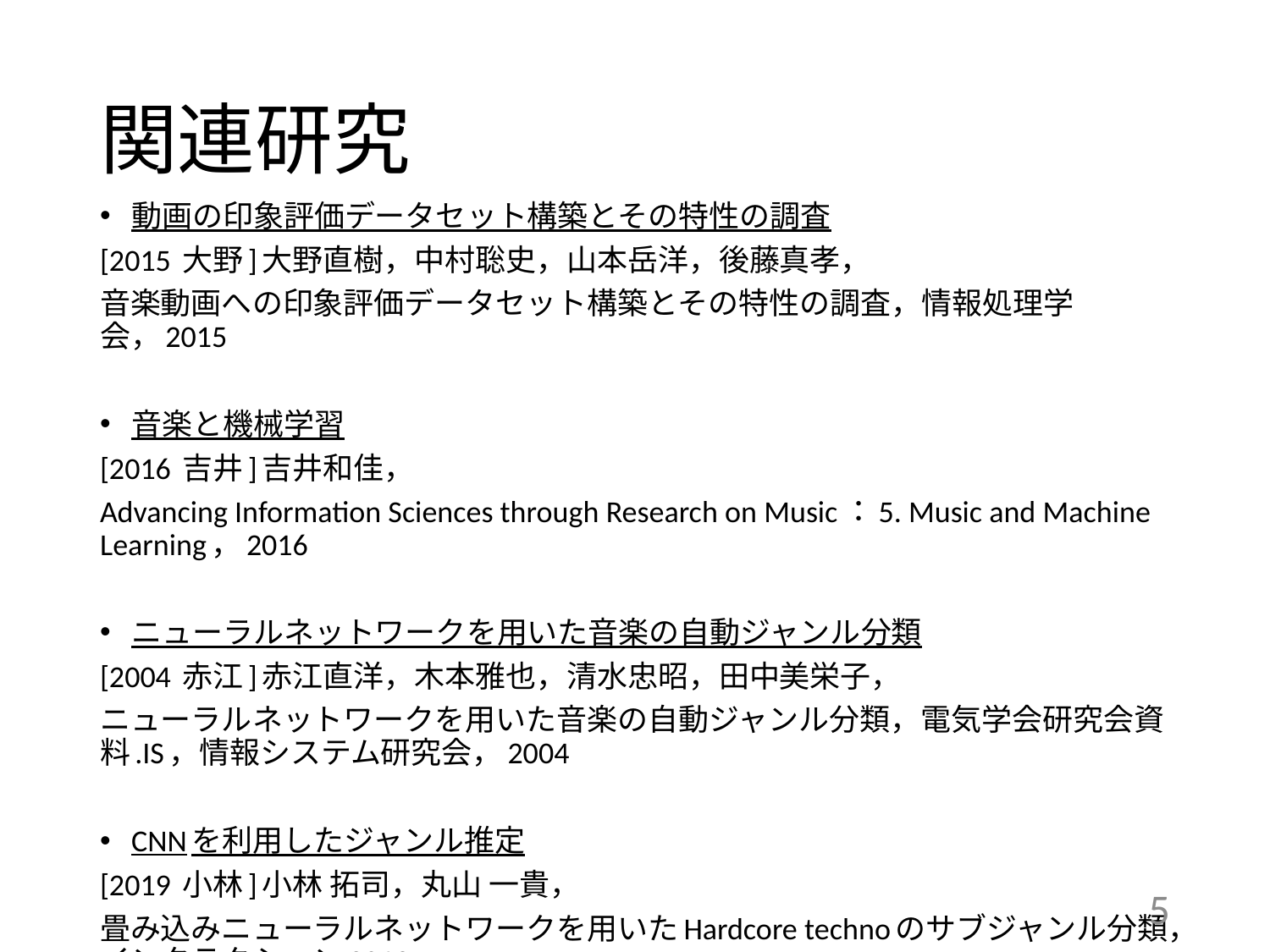

# 関連研究
動画の印象評価データセット構築とその特性の調査
[2015 大野]大野直樹，中村聡史，山本岳洋，後藤真孝，
音楽動画への印象評価データセット構築とその特性の調査，情報処理学会，2015

音楽と機械学習
[2016 吉井]吉井和佳，
Advancing Information Sciences through Research on Music：5. Music and Machine Learning，2016

ニューラルネットワークを用いた音楽の自動ジャンル分類
[2004 赤江]赤江直洋，木本雅也，清水忠昭，田中美栄子，
ニューラルネットワークを用いた音楽の自動ジャンル分類，電気学会研究会資料.IS，情報システム研究会，2004

CNNを利用したジャンル推定
[2019 小林]小林 拓司，丸山 一貴，
畳み込みニューラルネットワークを用いたHardcore technoのサブジャンル分類，インタラクション2019
5